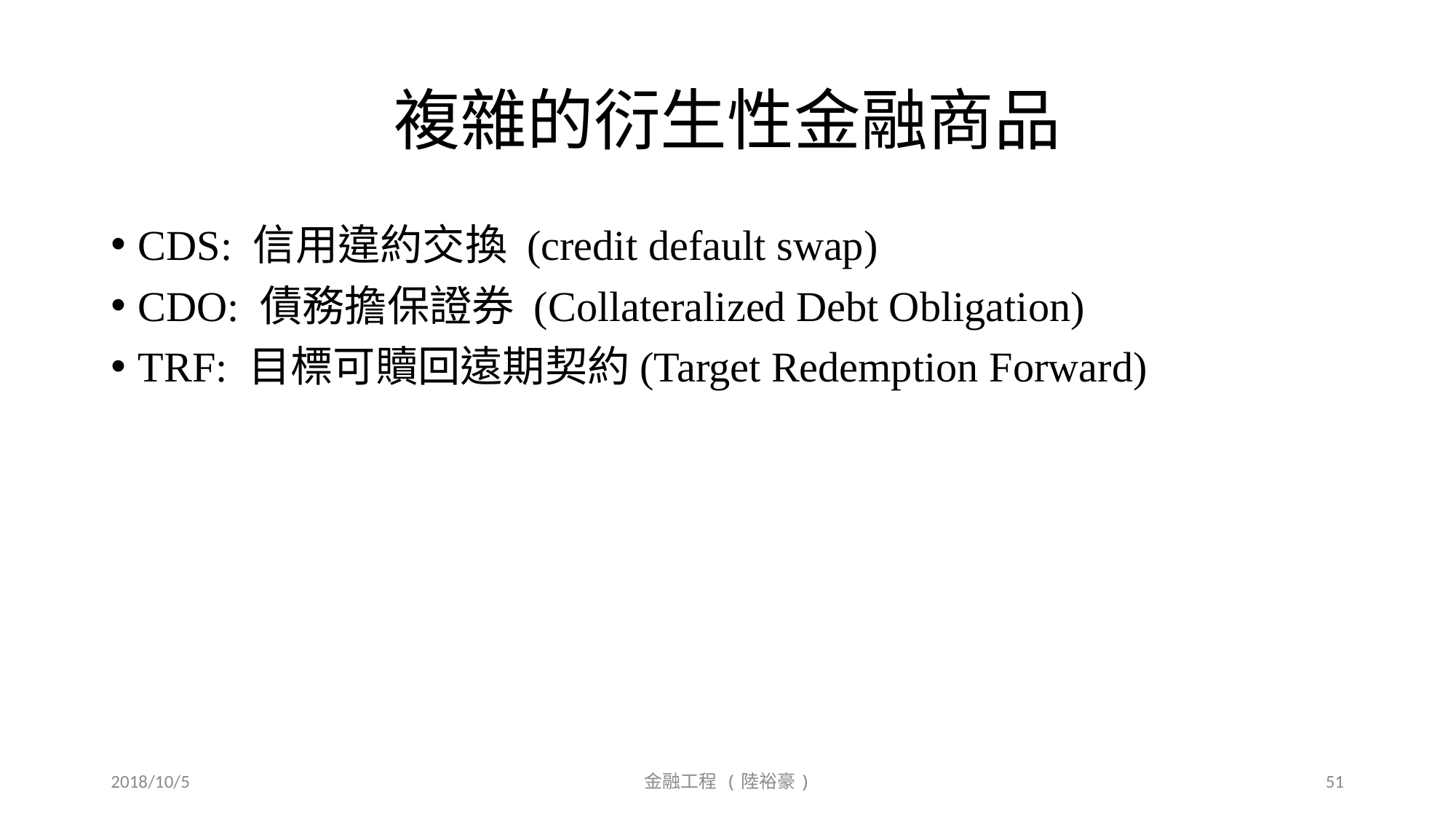

# 複雜的衍生性金融商品
CDS: 信用違約交換 (credit default swap)
CDO: 債務擔保證券 (Collateralized Debt Obligation)
TRF: 目標可贖回遠期契約(Target Redemption Forward)
2018/10/5
金融工程 (陸裕豪)
51